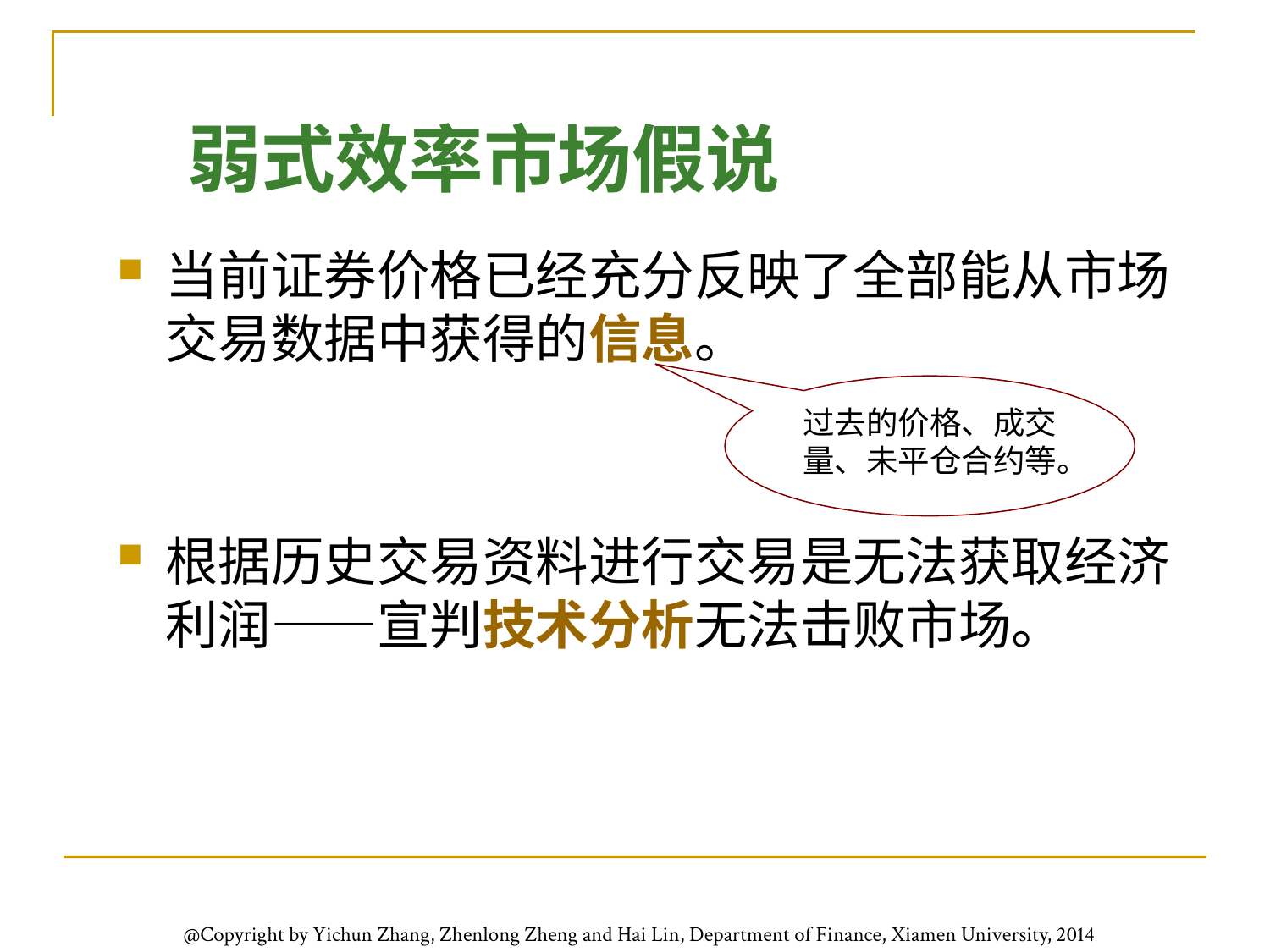

# 弱式效率市场假说
当前证券价格已经充分反映了全部能从市场交易数据中获得的信息。

根据历史交易资料进行交易是无法获取经济利润——宣判技术分析无法击败市场。
过去的价格、成交量、未平仓合约等。
@Copyright by Yichun Zhang, Zhenlong Zheng and Hai Lin, Department of Finance, Xiamen University, 2014